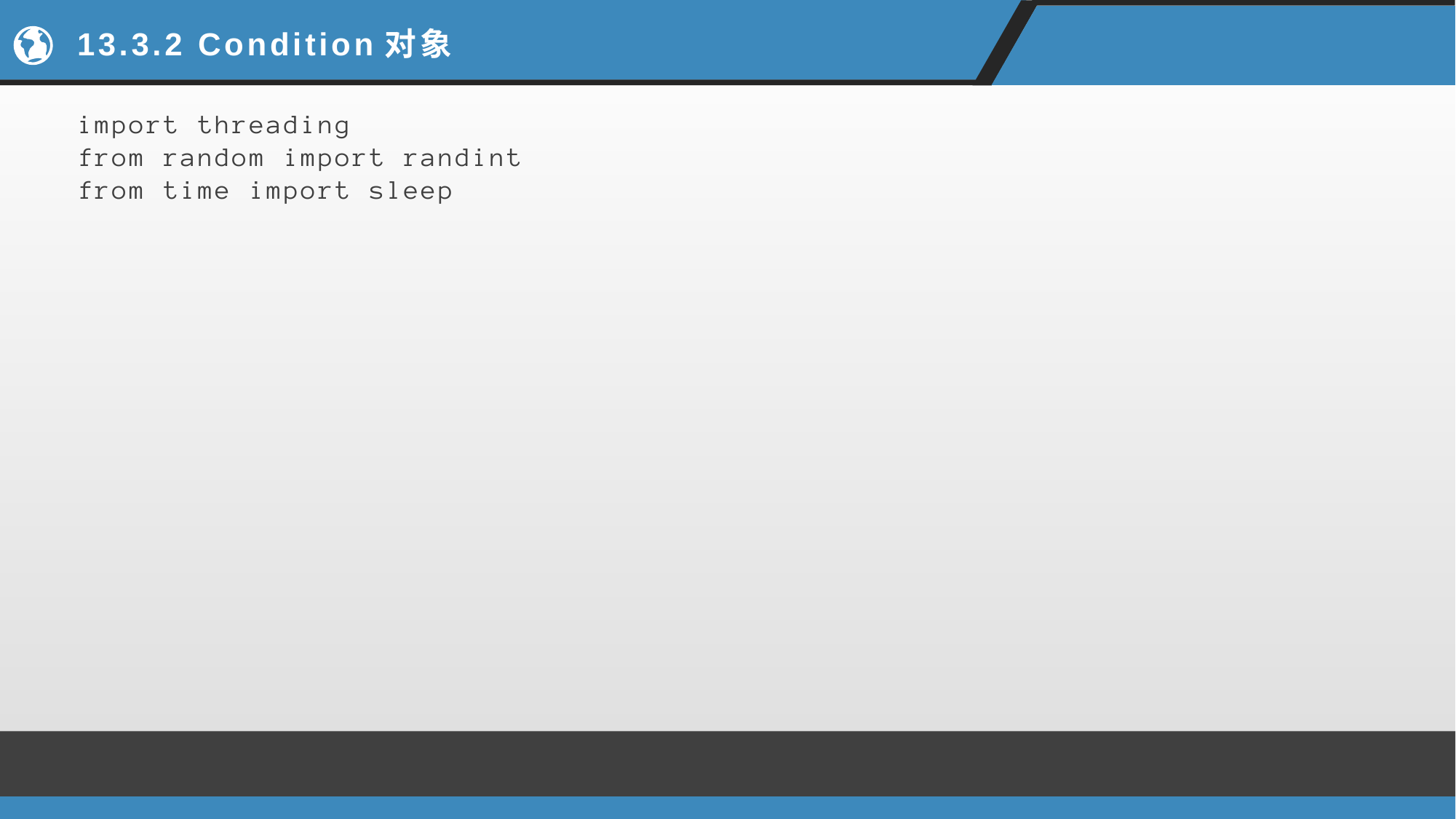

# 13.3.2 Condition对象

import threading
from random import randint
from time import sleep